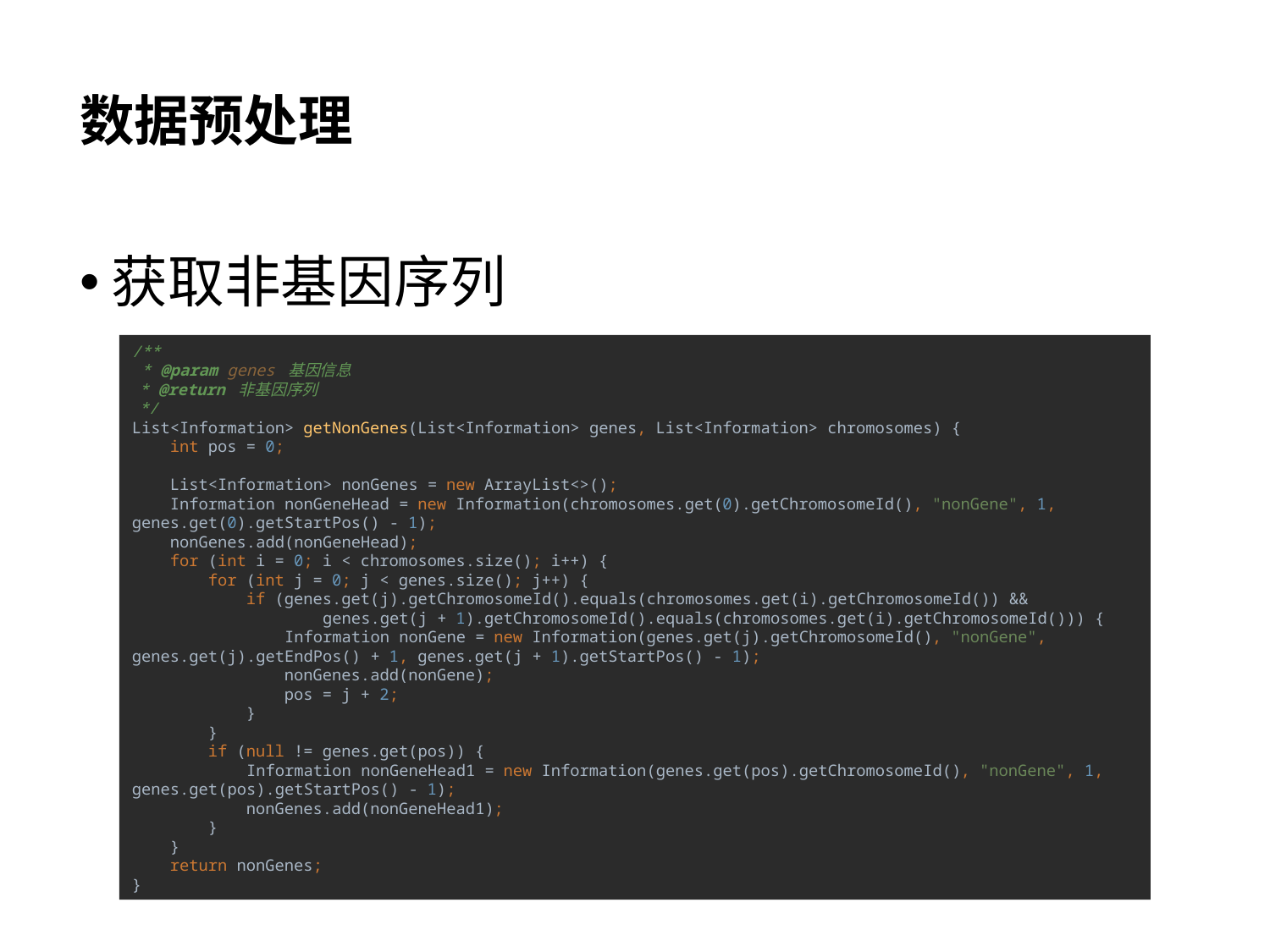

# 数据预处理
获取非基因序列
/**
 * @param genes 基因信息
 * @return 非基因序列
 */
List<Information> getNonGenes(List<Information> genes, List<Information> chromosomes) {
    int pos = 0;
    List<Information> nonGenes = new ArrayList<>();
    Information nonGeneHead = new Information(chromosomes.get(0).getChromosomeId(), "nonGene", 1, genes.get(0).getStartPos() - 1);
    nonGenes.add(nonGeneHead);
    for (int i = 0; i < chromosomes.size(); i++) {
        for (int j = 0; j < genes.size(); j++) {
            if (genes.get(j).getChromosomeId().equals(chromosomes.get(i).getChromosomeId()) &&
                    genes.get(j + 1).getChromosomeId().equals(chromosomes.get(i).getChromosomeId())) {
                Information nonGene = new Information(genes.get(j).getChromosomeId(), "nonGene", genes.get(j).getEndPos() + 1, genes.get(j + 1).getStartPos() - 1);
                nonGenes.add(nonGene);
                pos = j + 2;
            }
        }
        if (null != genes.get(pos)) {
            Information nonGeneHead1 = new Information(genes.get(pos).getChromosomeId(), "nonGene", 1, genes.get(pos).getStartPos() - 1);
            nonGenes.add(nonGeneHead1);
        }
    }
    return nonGenes;
}